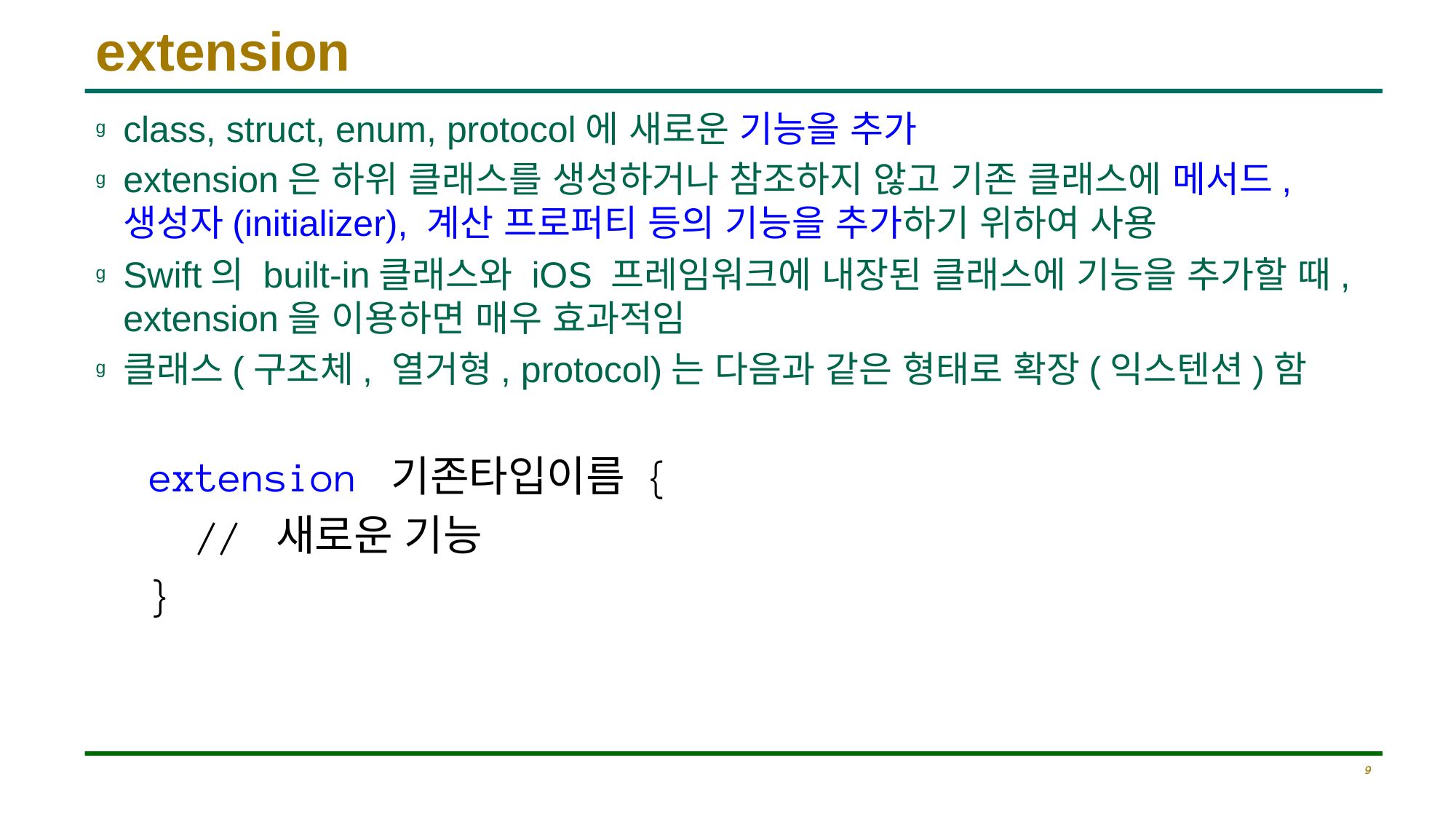

# extension
class, struct, enum, protocol에 새로운 기능을 추가
extension은 하위 클래스를 생성하거나 참조하지 않고 기존 클래스에 메서드, 생성자(initializer), 계산 프로퍼티 등의 기능을 추가하기 위하여 사용
Swift의 built-in클래스와 iOS 프레임워크에 내장된 클래스에 기능을 추가할 때, extension을 이용하면 매우 효과적임
클래스(구조체, 열거형, protocol)는 다음과 같은 형태로 확장(익스텐션)함

extension 기존타입이름 {
  // 새로운 기능
}